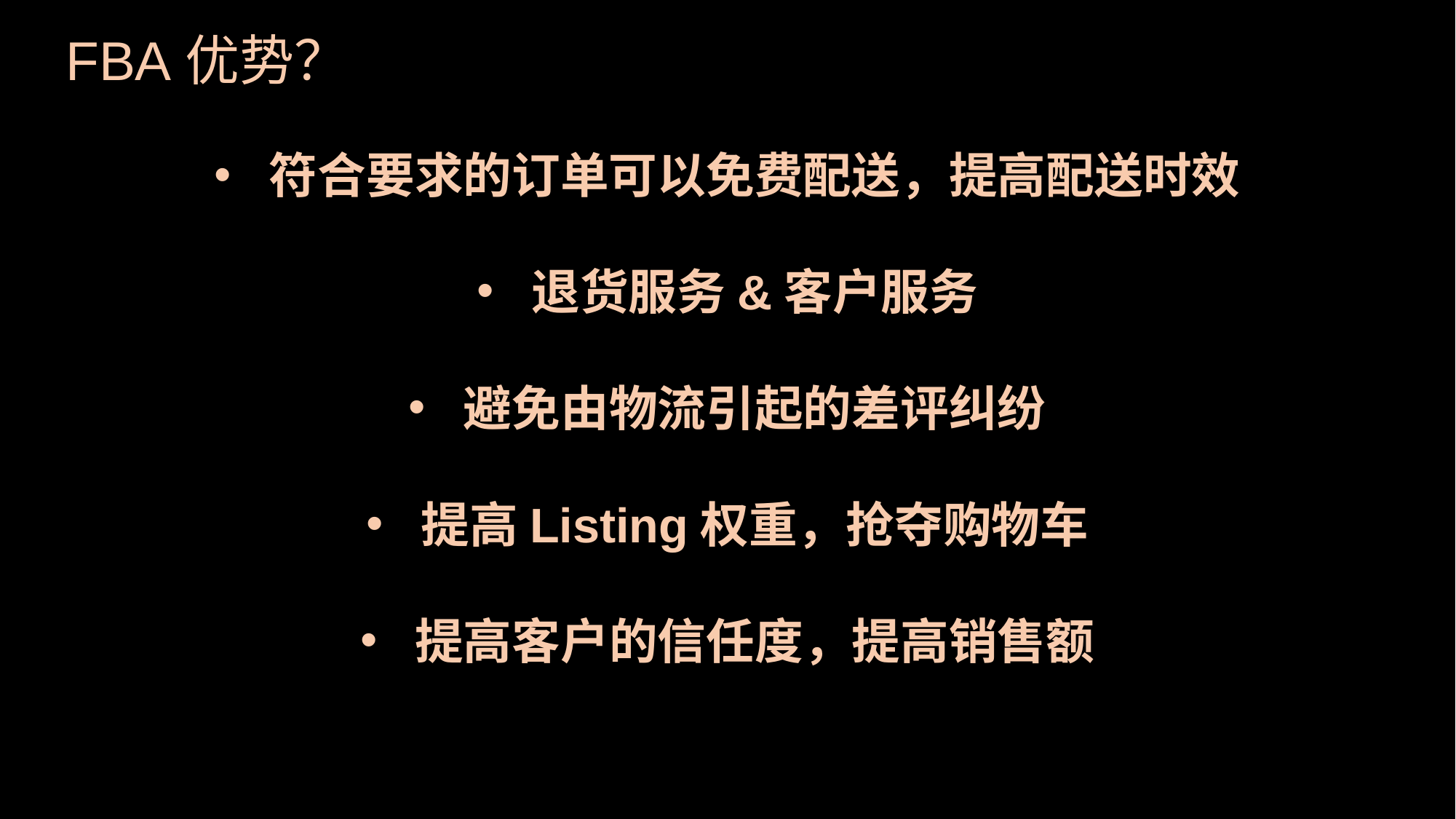

FBA优势？
符合要求的订单可以免费配送，提高配送时效

退货服务&客户服务

避免由物流引起的差评纠纷

提高Listing权重，抢夺购物车

提高客户的信任度，提高销售额